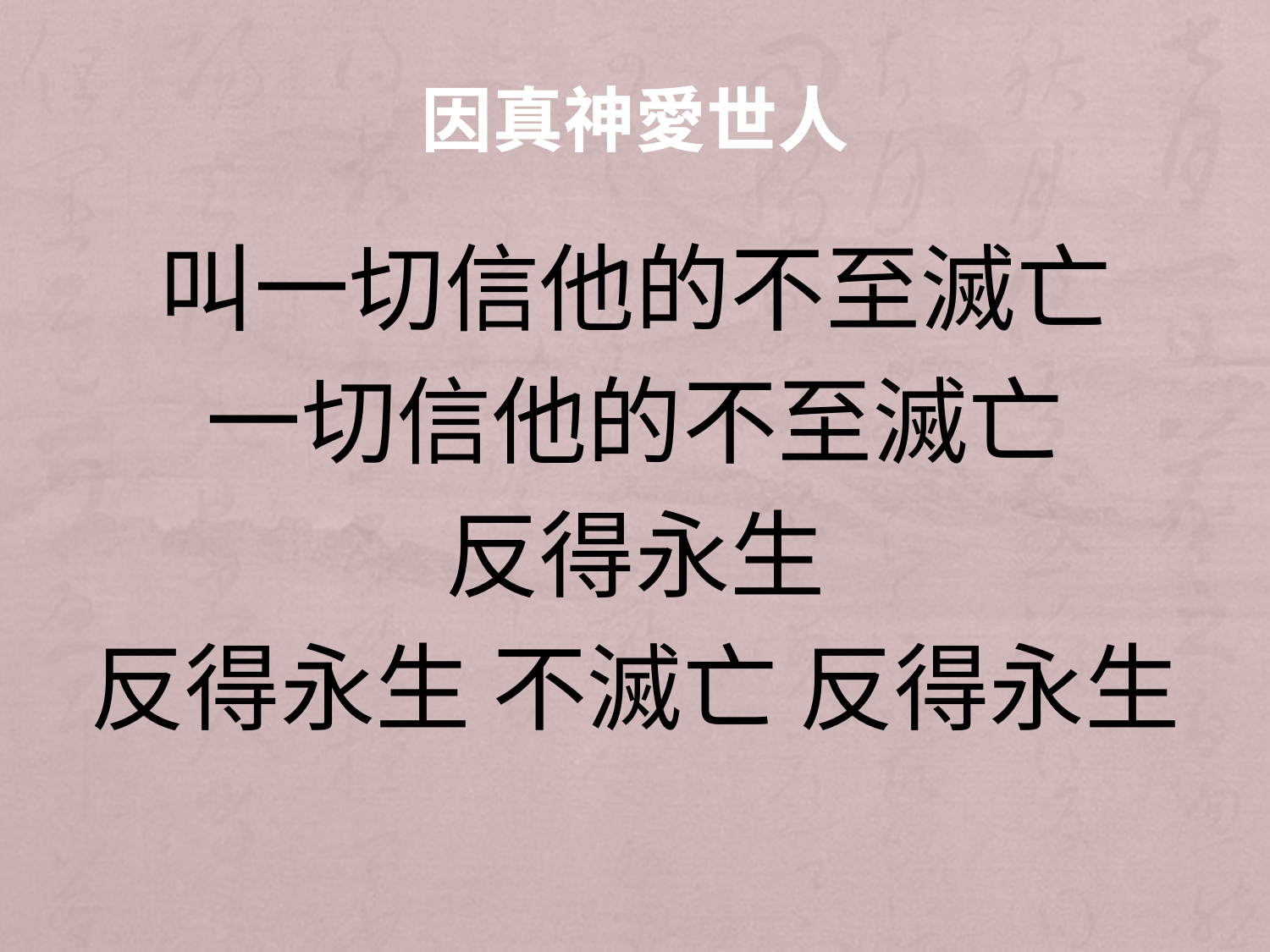

# 因真神愛世人
叫一切信他的不至滅亡
一切信他的不至滅亡
反得永生
反得永生 不滅亡 反得永生